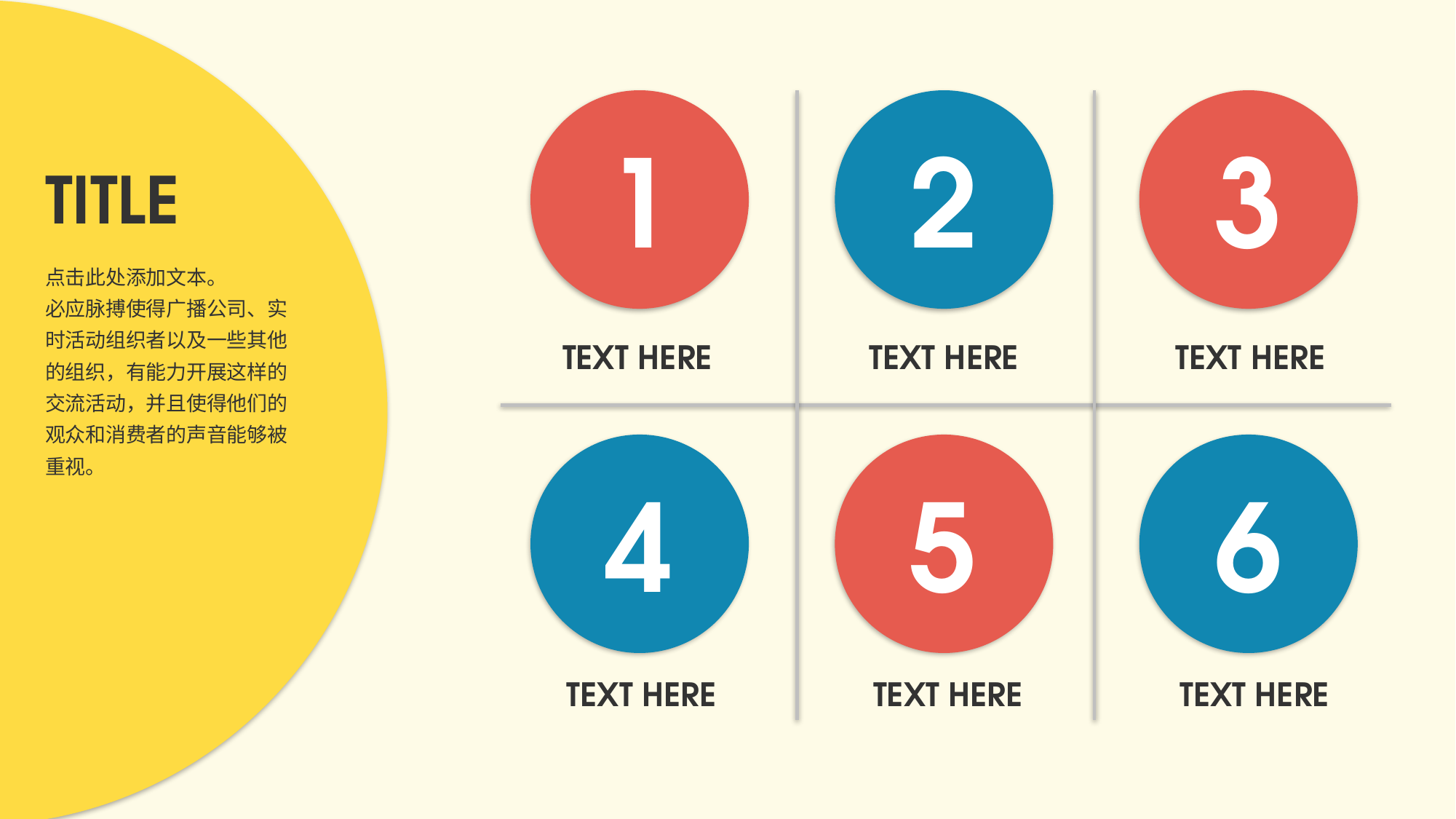

1
2
3
TITLE
点击此处添加文本。
必应脉搏使得广播公司、实时活动组织者以及一些其他的组织，有能力开展这样的交流活动，并且使得他们的观众和消费者的声音能够被重视。
TEXT HERE
TEXT HERE
TEXT HERE
4
5
6
TEXT HERE
TEXT HERE
TEXT HERE